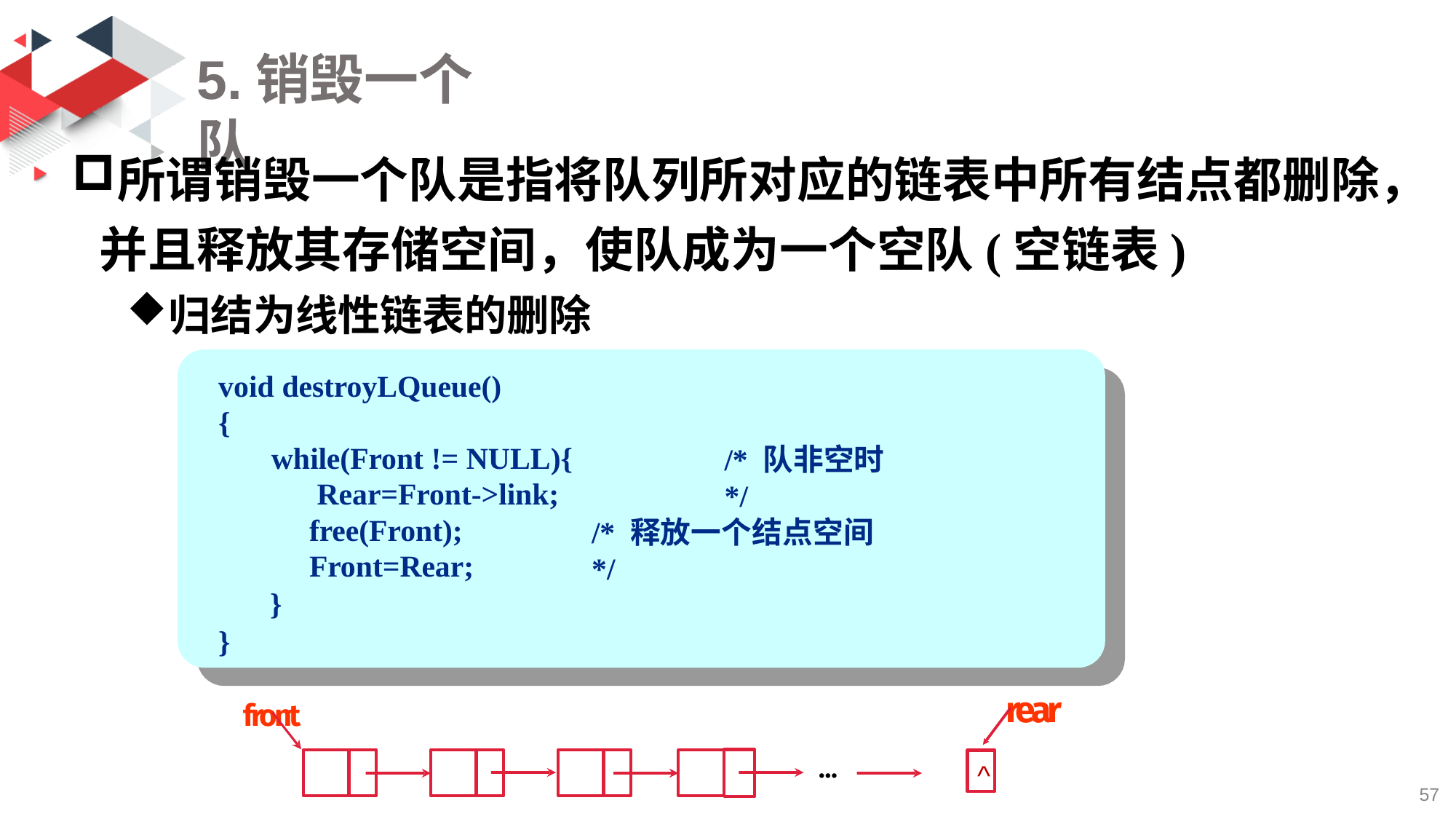

# 5.销毁一个队
所谓销毁一个队是指将队列所对应的链表中所有结点都删除，  并且释放其存储空间，使队成为一个空队(空链表)
归结为线性链表的删除
void destroyLQueue()
{

while(Front != NULL){  Rear=Front->link;  free(Front);  Front=Rear;
}
/* 队非空时 */
/* 释放一个结点空间 */
}
rear
front

…

^

57